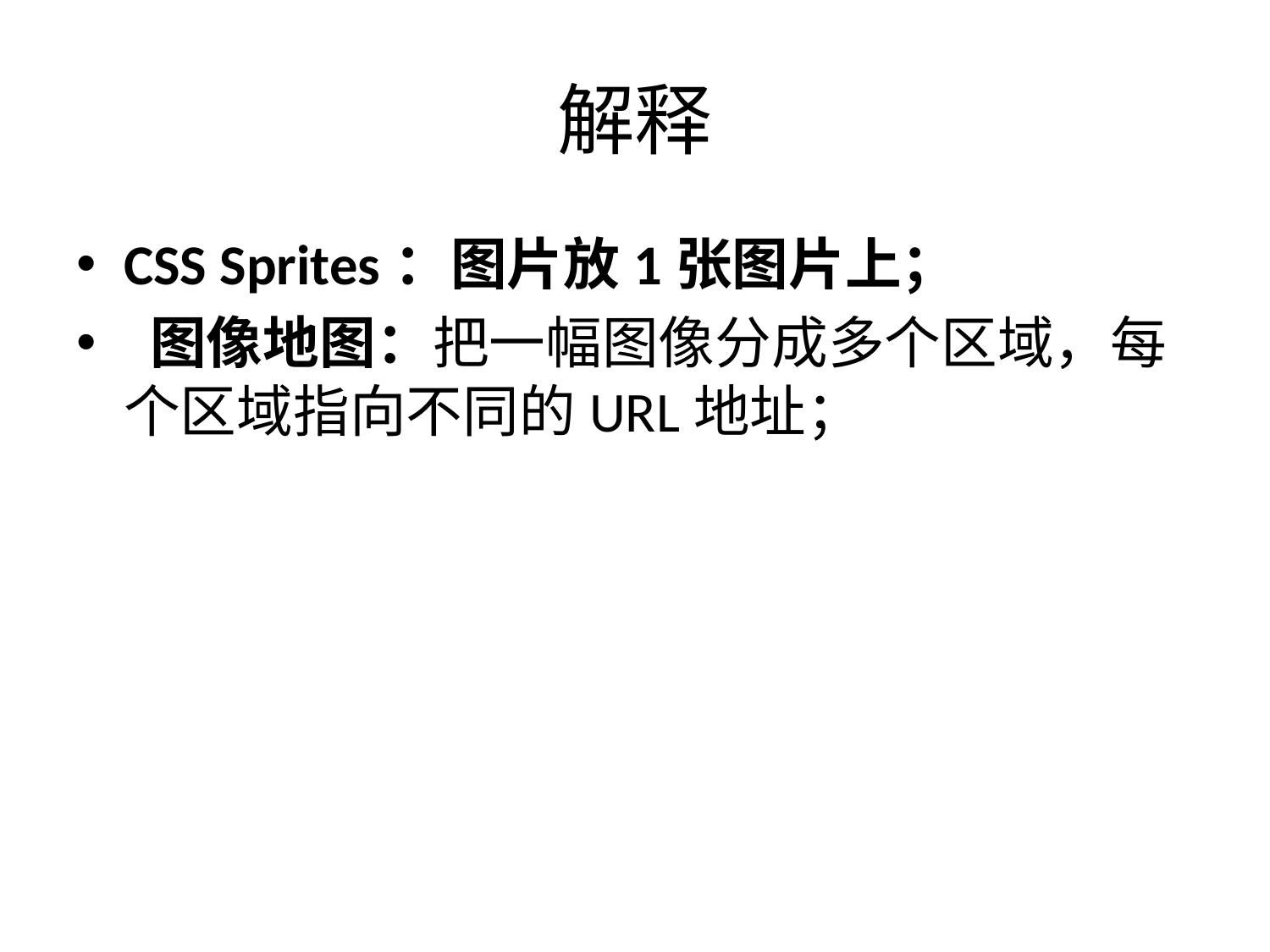

# 解释
CSS Sprites：图片放1张图片上；
 图像地图：把一幅图像分成多个区域，每个区域指向不同的URL地址；